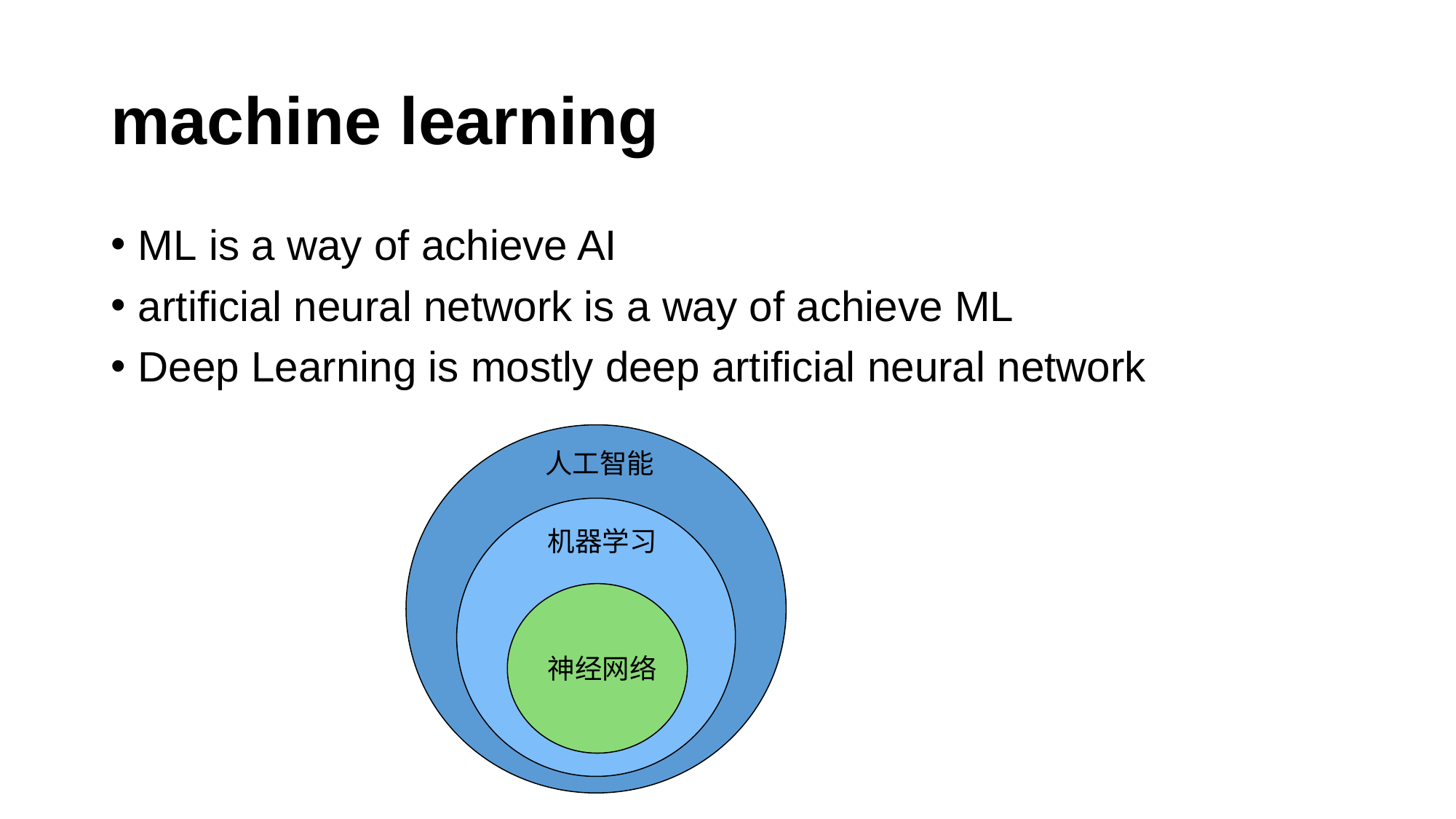

# machine learning
ML is a way of achieve AI
artificial neural network is a way of achieve ML
Deep Learning is mostly deep artificial neural network

 人工智能

 机器学习

神经网络